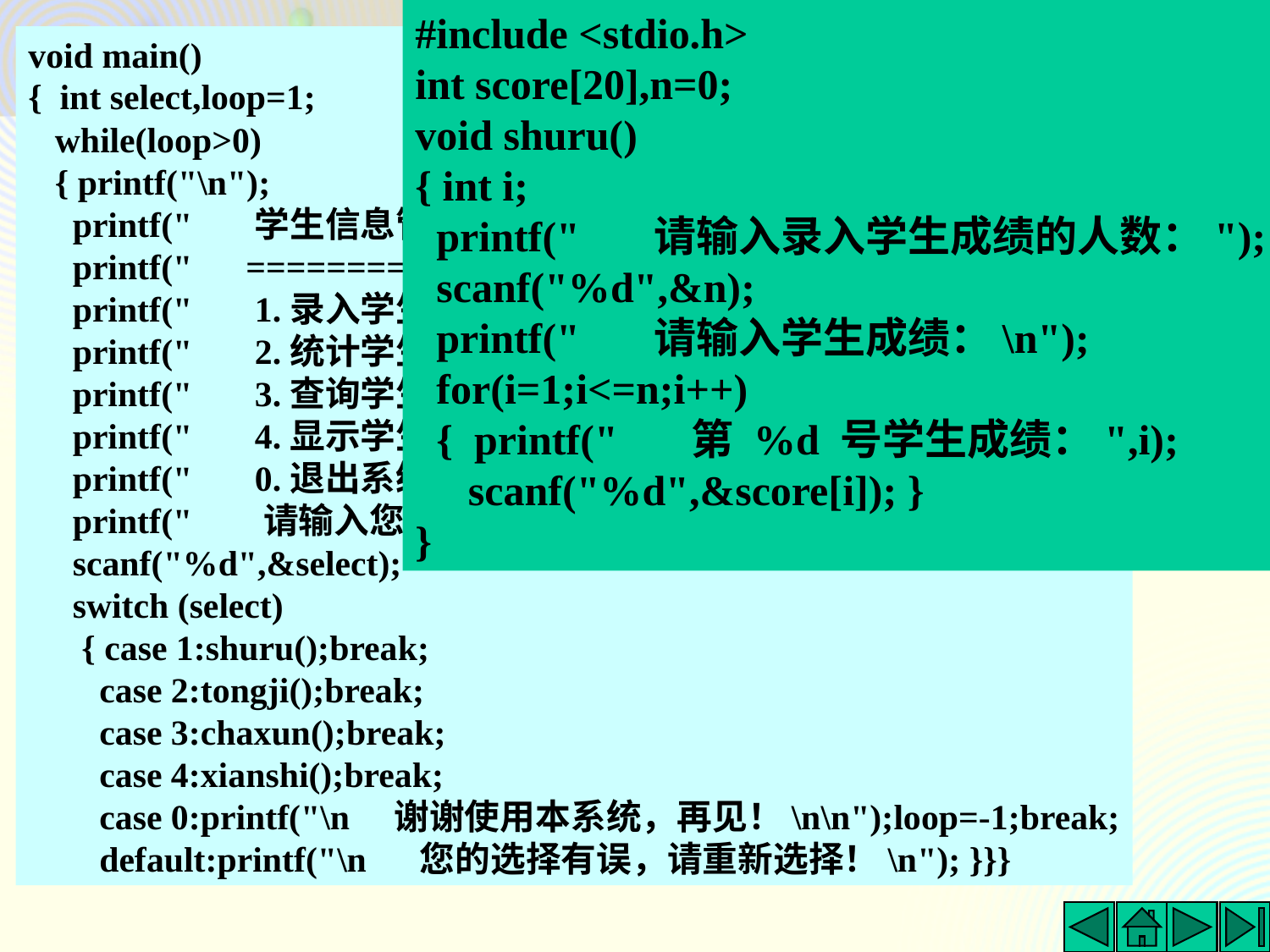

#include <stdio.h>
int score[20],n=0;
void shuru()
{ int i;
  printf("      请输入录入学生成绩的人数：");
  scanf("%d",&n);
  printf("      请输入学生成绩：\n");
  for(i=1;i<=n;i++)
  {  printf("      第 %d 号学生成绩：",i);
     scanf("%d",&score[i]); }
}
void main()
{  int select,loop=1;
   while(loop>0)
   { printf("\n");
     printf("      学生信息管理系统\n");
     printf("      =================\n\n");
     printf("       1.录入学生成绩\n");
     printf("       2.统计学生成绩\n");
     printf("       3.查询学生成绩\n");
     printf("       4.显示学生成绩\n");
     printf("       0.退出系统\n\n");
     printf("       请输入您的选择（0-4）：");
     scanf("%d",&select);
     switch (select)
      { case 1:shuru();break;
        case 2:tongji();break;
        case 3:chaxun();break;
        case 4:xianshi();break;
        case 0:printf("\n    谢谢使用本系统，再见！\n\n");loop=-1;break;
        default:printf("\n     您的选择有误，请重新选择！\n"); }}}
#